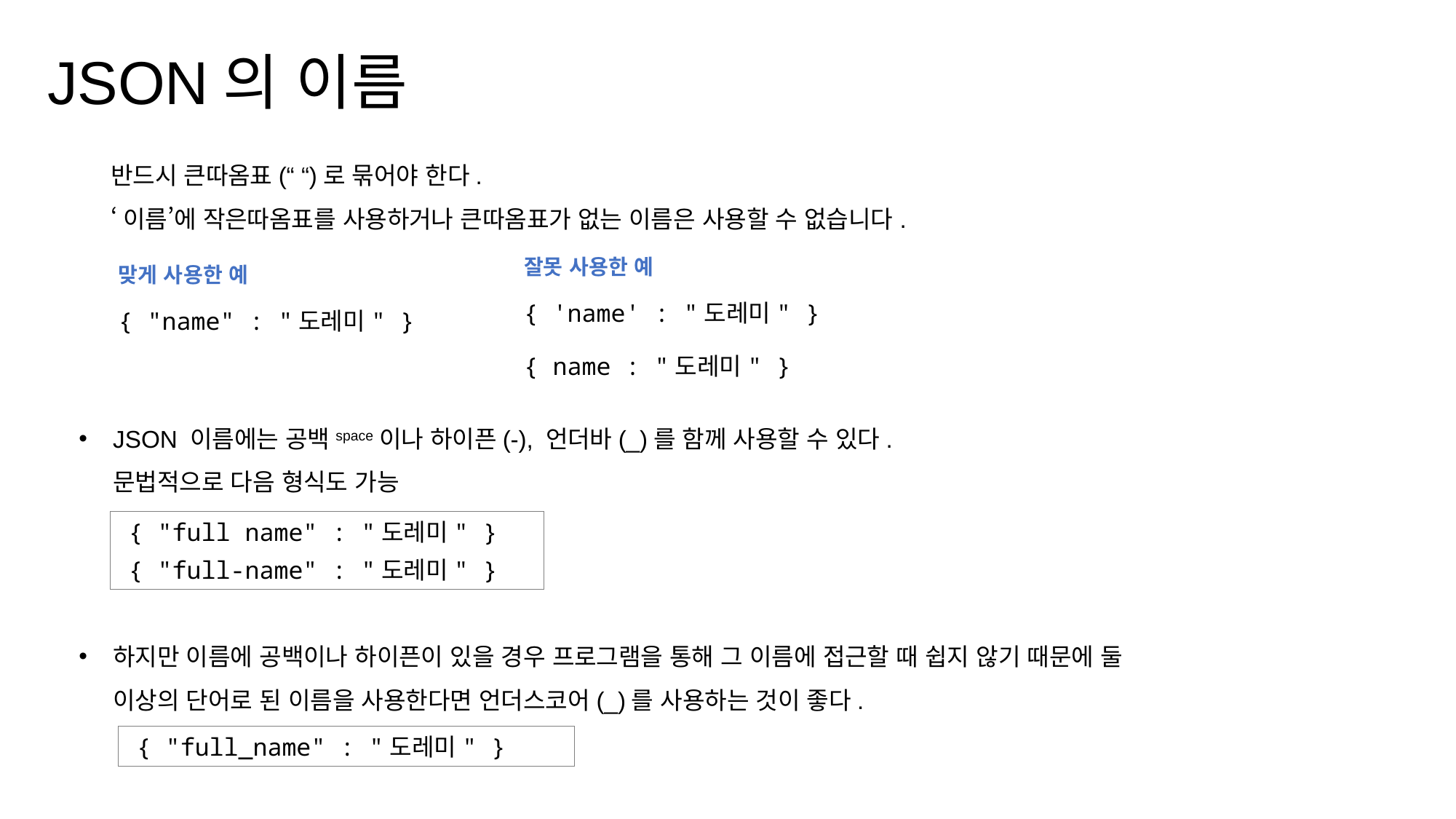

JSON의 이름
반드시 큰따옴표(“ “)로 묶어야 한다.
‘이름’에 작은따옴표를 사용하거나 큰따옴표가 없는 이름은 사용할 수 없습니다.
잘못 사용한 예
{ 'name' : "도레미" }
{ name : "도레미" }
맞게 사용한 예
{ "name" : "도레미" }
JSON 이름에는 공백space이나 하이픈(-), 언더바(_)를 함께 사용할 수 있다.
문법적으로 다음 형식도 가능

하지만 이름에 공백이나 하이픈이 있을 경우 프로그램을 통해 그 이름에 접근할 때 쉽지 않기 때문에 둘 이상의 단어로 된 이름을 사용한다면 언더스코어(_)를 사용하는 것이 좋다.

{ "full name" : "도레미" }
{ "full-name" : "도레미" }
{ "full_name" : "도레미" }